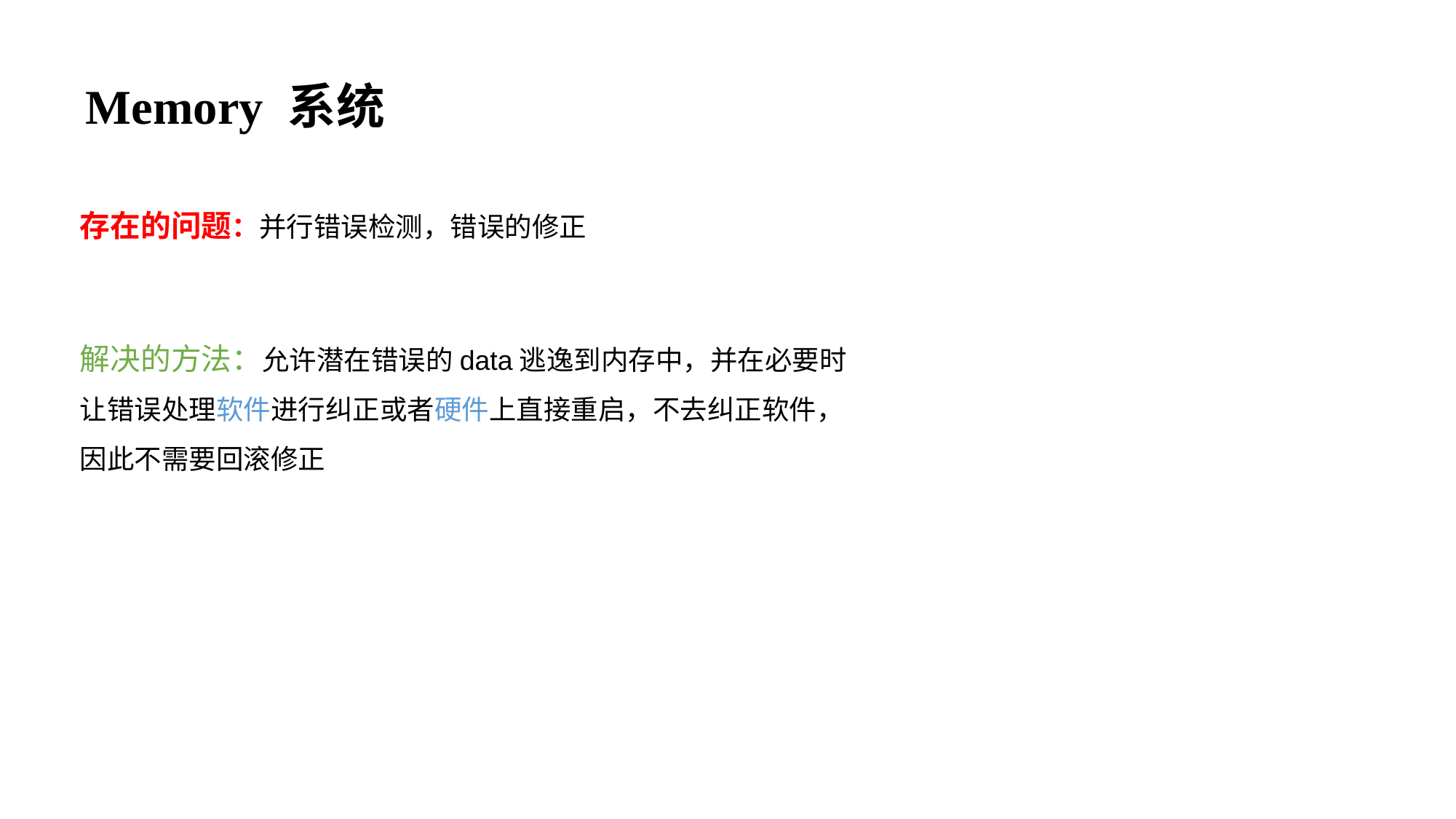

# Memory 系统
存在的问题：并行错误检测，错误的修正

解决的方法：允许潜在错误的data逃逸到内存中，并在必要时让错误处理软件进行纠正或者硬件上直接重启，不去纠正软件，因此不需要回滚修正